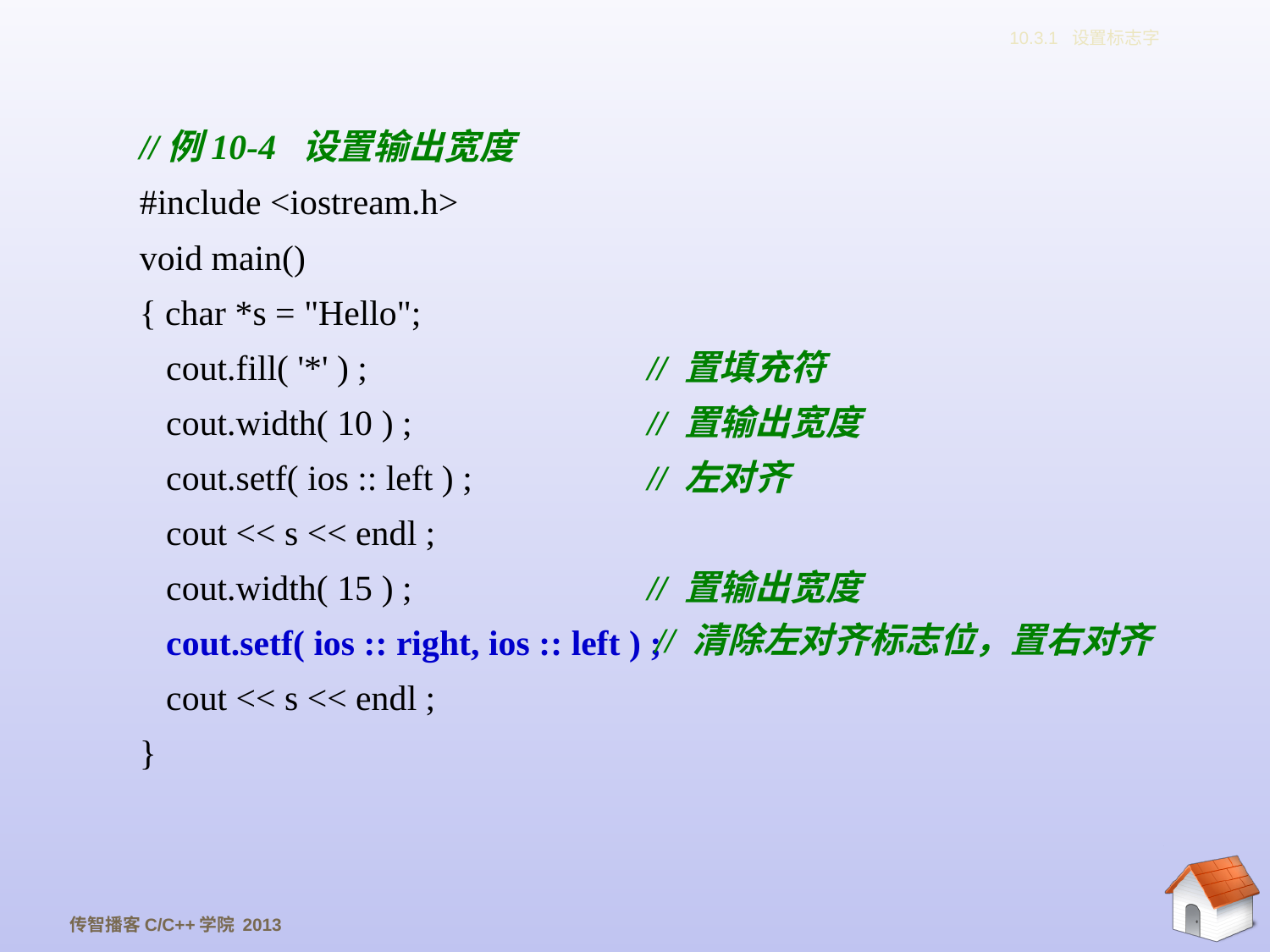

10.3.1  设置标志字
//例10-4  设置输出宽度
#include <iostream.h>
void main()
{ char *s = "Hello";
   cout.fill( '*' ) ;			// 置填充符
   cout.width( 10 ) ;		// 置输出宽度
   cout.setf( ios :: left ) ;		// 左对齐
   cout << s << endl ;
   cout.width( 15 ) ;		// 置输出宽度
   cout.setf( ios :: right, ios :: left ) ;
   cout << s << endl ;
}
// 清除左对齐标志位，置右对齐